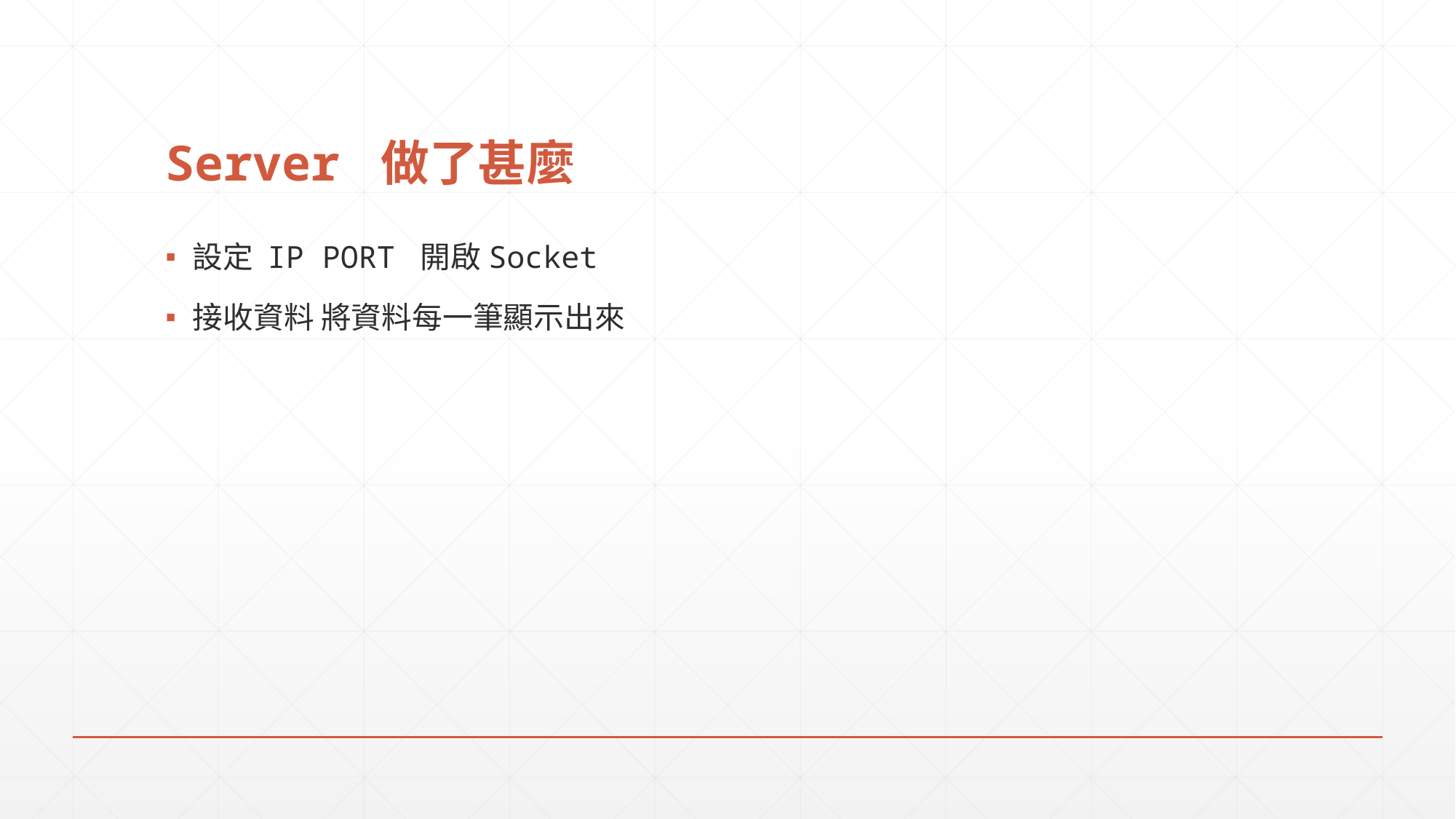

# Server 做了甚麼
設定 IP PORT 開啟Socket
接收資料 將資料每一筆顯示出來